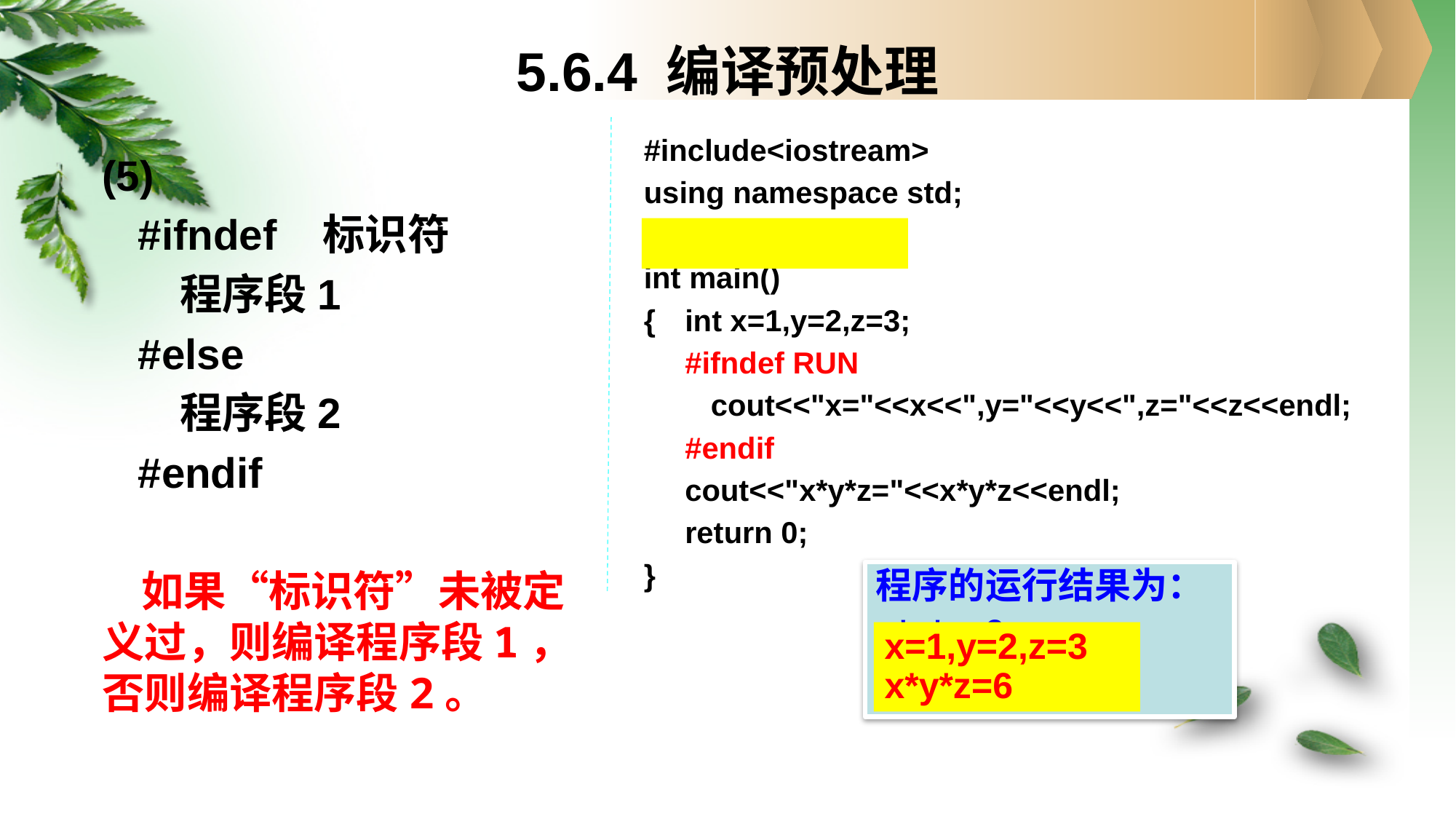

5.6.4 编译预处理

#include<iostream>
using namespace std;
#define RUN
int main()
{	int x=1,y=2,z=3;
	#ifndef RUN
        cout<<"x="<<x<<",y="<<y<<",z="<<z<<endl;
	#endif
	cout<<"x*y*z="<<x*y*z<<endl;
	return 0;
}
(5)
   #ifndef   标识符
       程序段1
   #else
       程序段2
   #endif

   如果“标识符”未被定义过，则编译程序段1，否则编译程序段2。

程序的运行结果为：
x*y*z=6
x=1,y=2,z=3
x*y*z=6